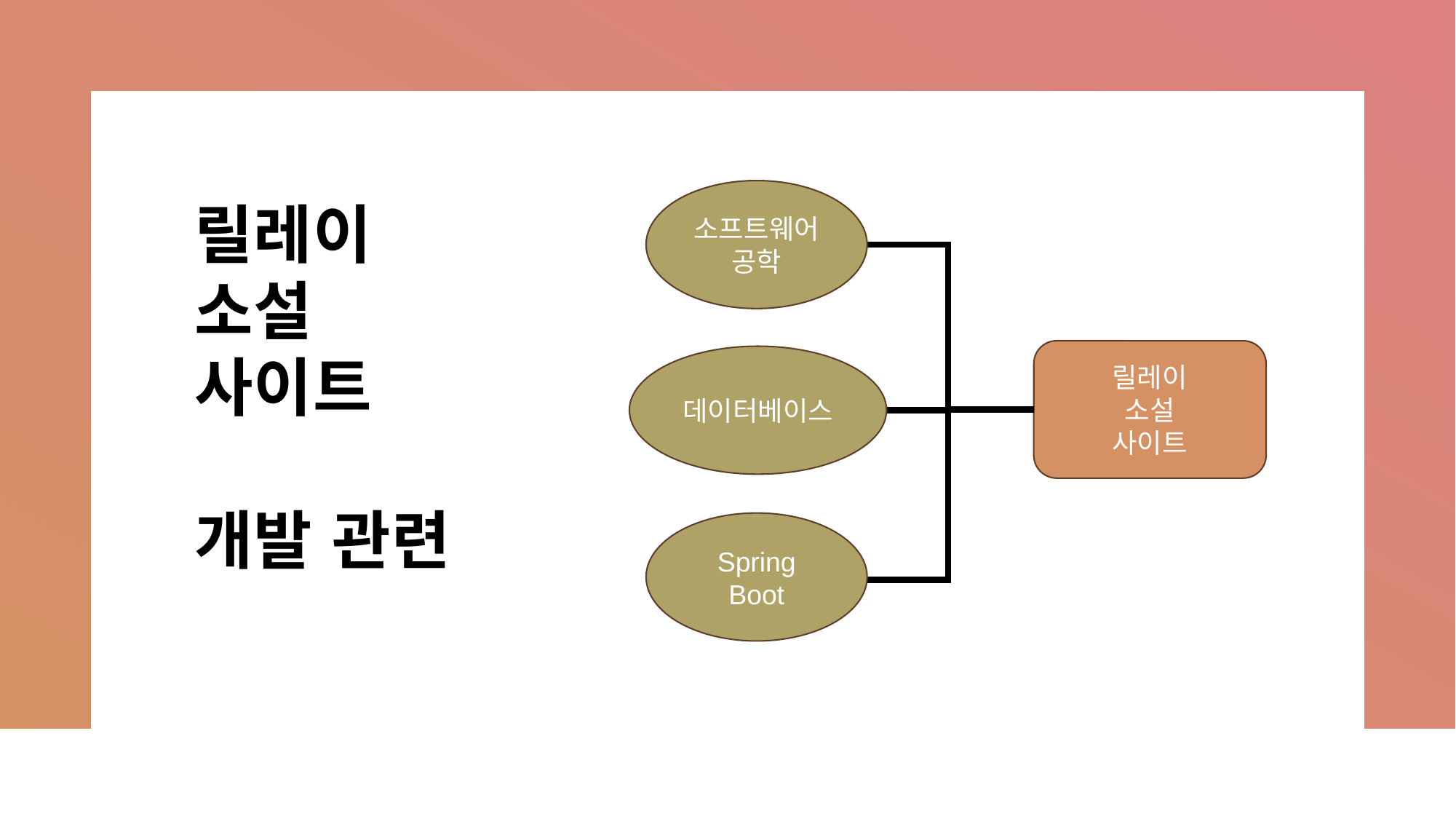

소프트웨어
공학
# 릴레이 소설 사이트 개발 관련
릴레이
소설
사이트
데이터베이스
Spring Boot